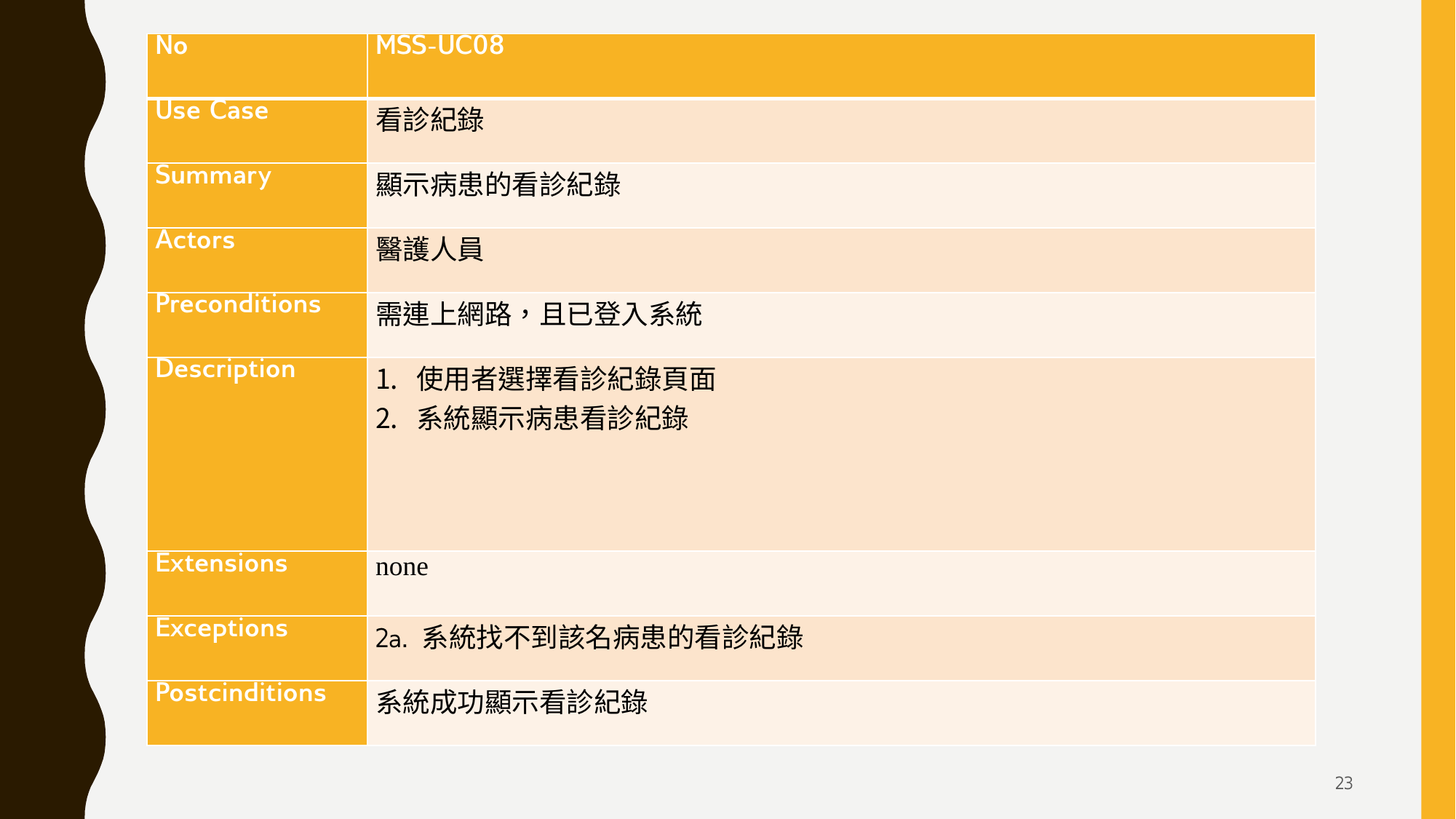

| No | MSS-UC08 |
| --- | --- |
| Use Case | 看診紀錄 |
| Summary | 顯示病患的看診紀錄 |
| Actors | 醫護人員 |
| Preconditions | 需連上網路，且已登入系統 |
| Description | 使用者選擇看診紀錄頁面 系統顯示病患看診紀錄 |
| Extensions | none |
| Exceptions | 2a. 系統找不到該名病患的看診紀錄 |
| Postcinditions | 系統成功顯示看診紀錄 |
23